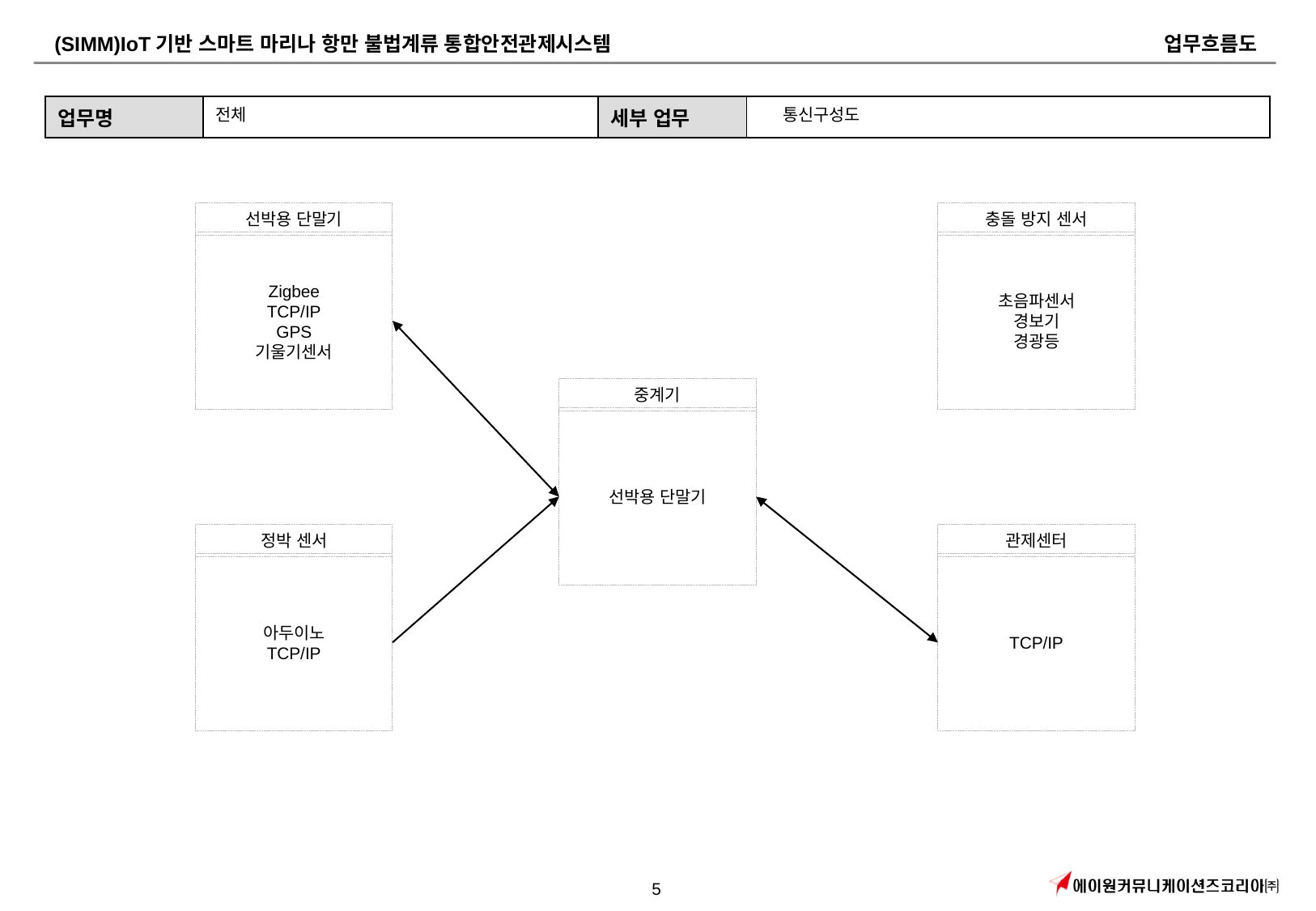

전체
통신구성도
선박용 단말기
Zigbee
TCP/IP
GPS
기울기센서
충돌 방지 센서
초음파센서
경보기
경광등
중계기
선박용 단말기
정박 센서
아두이노
TCP/IP
관제센터
TCP/IP